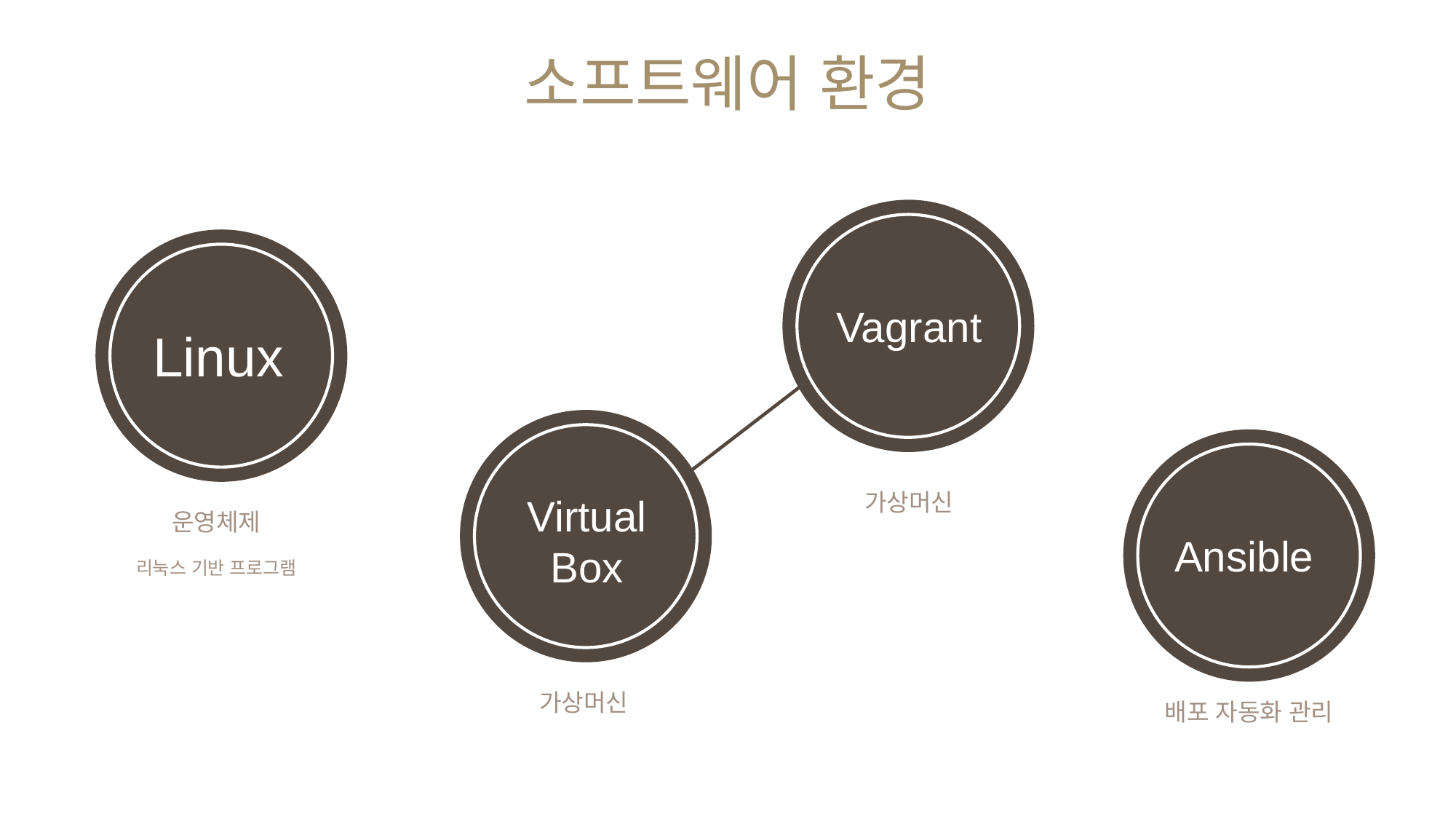

소프트웨어 환경

Vagrant
Linux

가상머신

VirtualBox
운영체제
리눅스 기반 프로그램
Ansible
가상머신

배포 자동화 관리